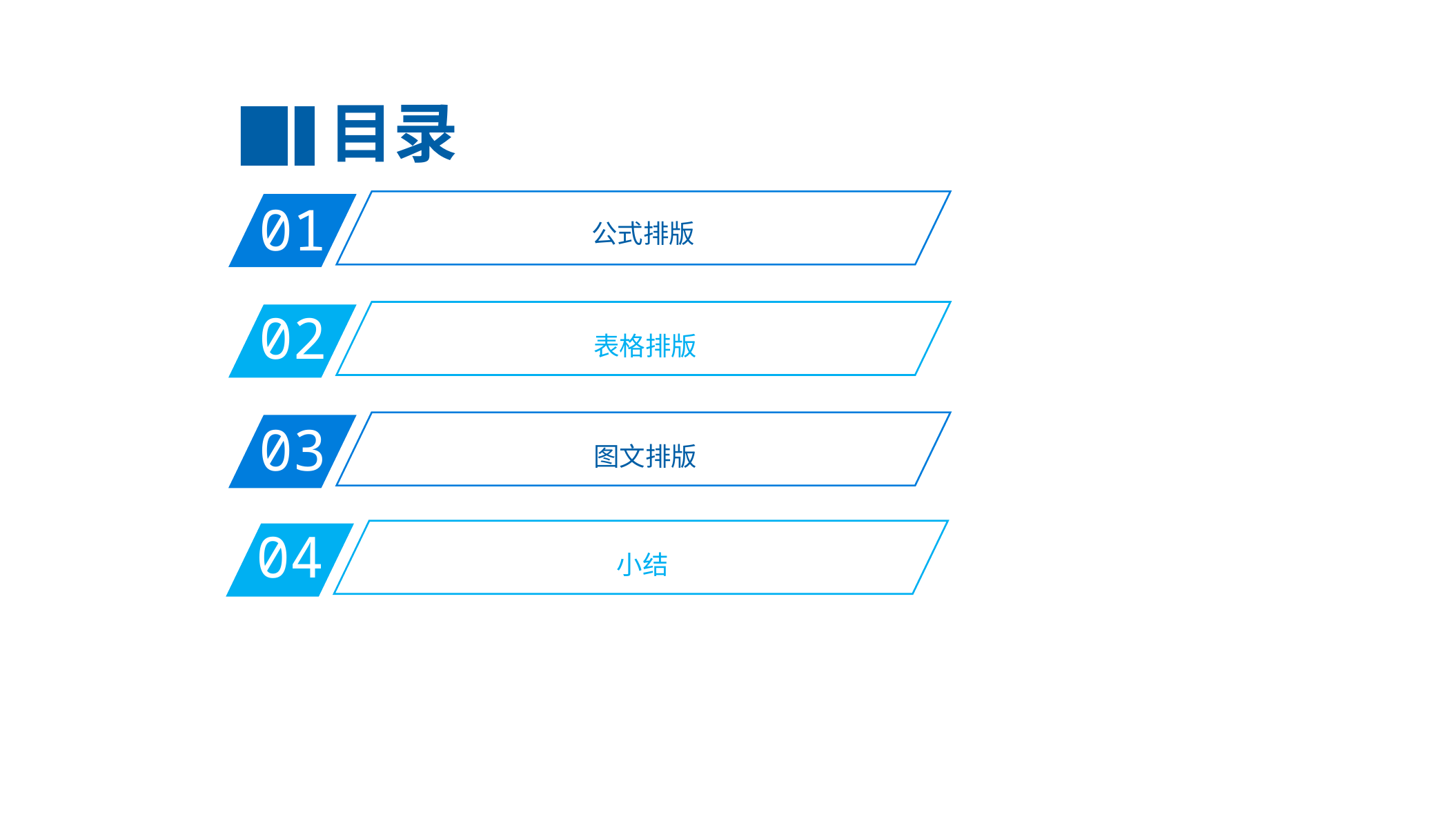

目录

01

公式排版
02

表格排版
03

图文排版
04

小结